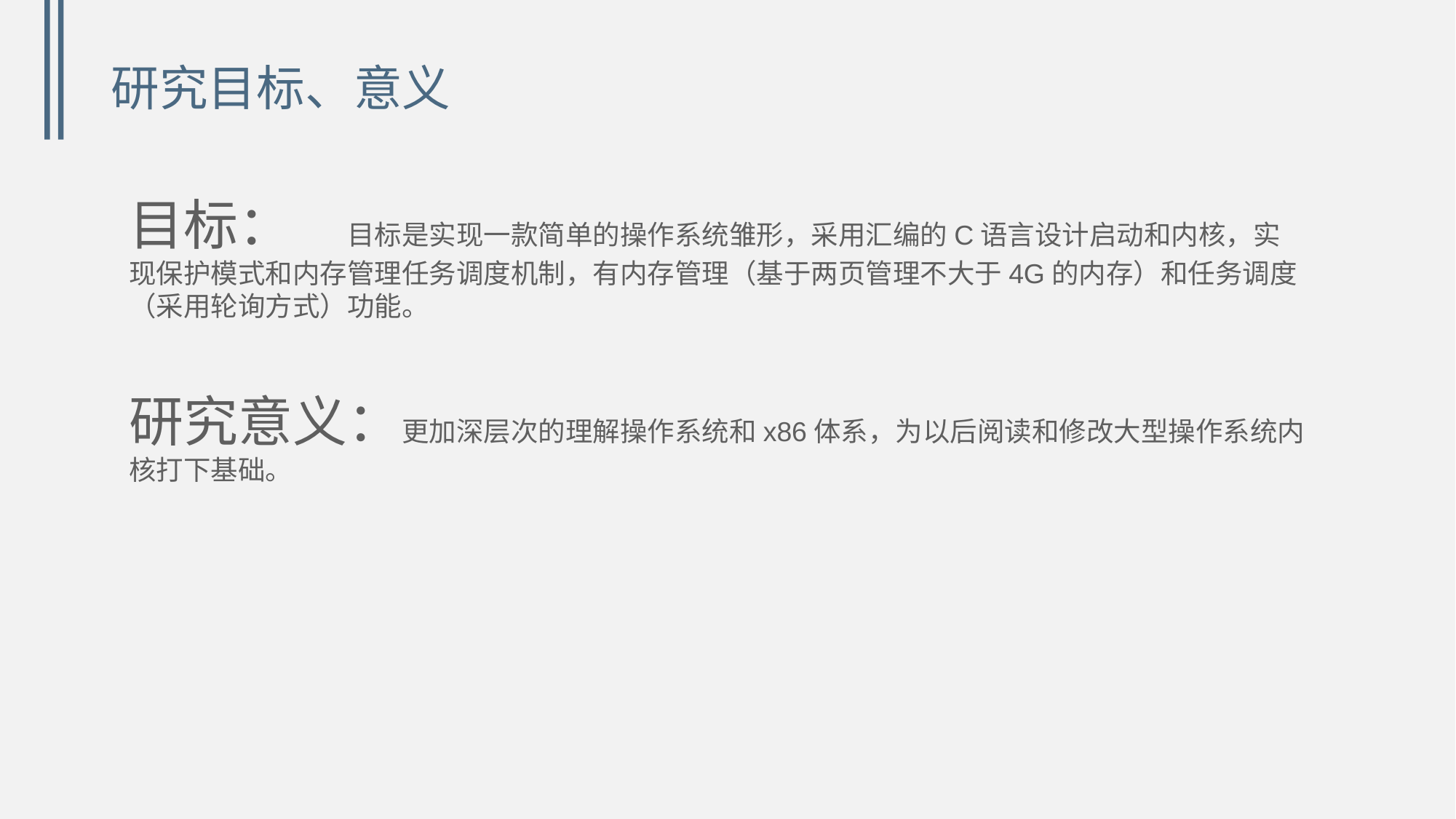

# 研究目标、意义
目标：	目标是实现一款简单的操作系统雏形，采用汇编的C语言设计启动和内核，实现保护模式和内存管理任务调度机制，有内存管理（基于两页管理不大于4G的内存）和任务调度（采用轮询方式）功能。

研究意义：更加深层次的理解操作系统和x86体系，为以后阅读和修改大型操作系统内核打下基础。